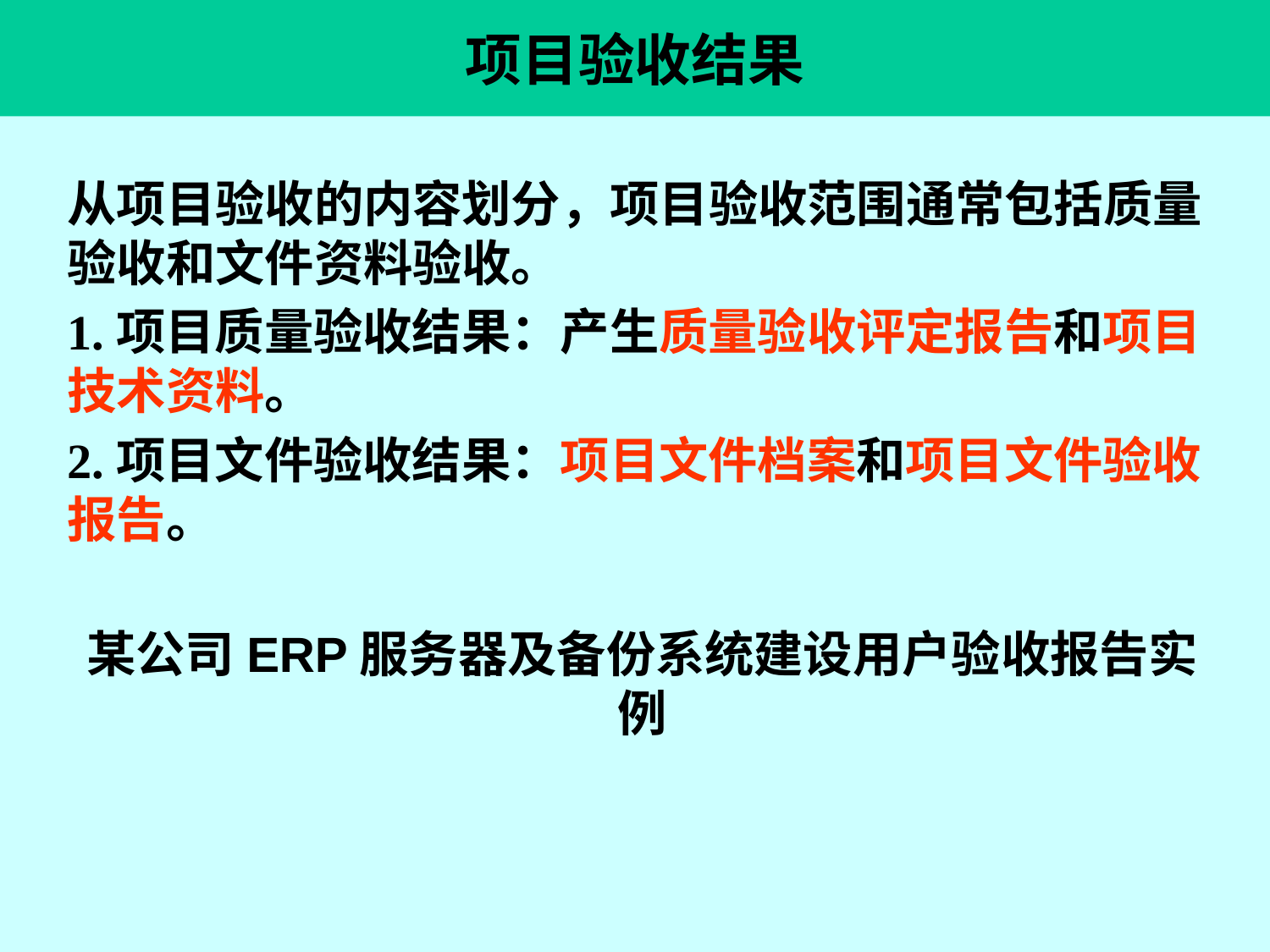

# 项目验收结果
从项目验收的内容划分，项目验收范围通常包括质量验收和文件资料验收。
1.项目质量验收结果：产生质量验收评定报告和项目技术资料。
2.项目文件验收结果：项目文件档案和项目文件验收报告。
某公司ERP服务器及备份系统建设用户验收报告实例